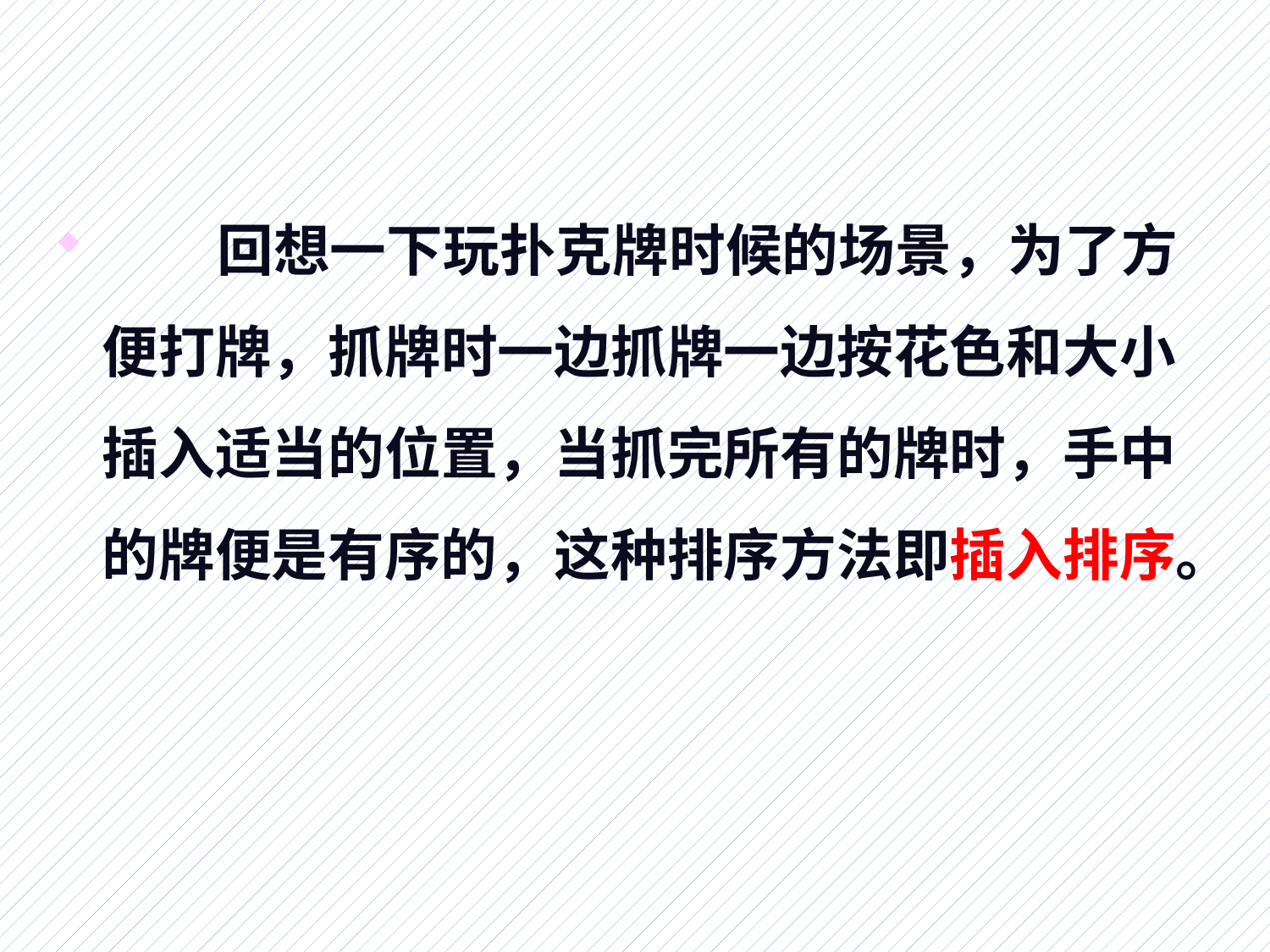

#
        回想一下玩扑克牌时候的场景，为了方便打牌，抓牌时一边抓牌一边按花色和大小插入适当的位置，当抓完所有的牌时，手中的牌便是有序的，这种排序方法即插入排序。